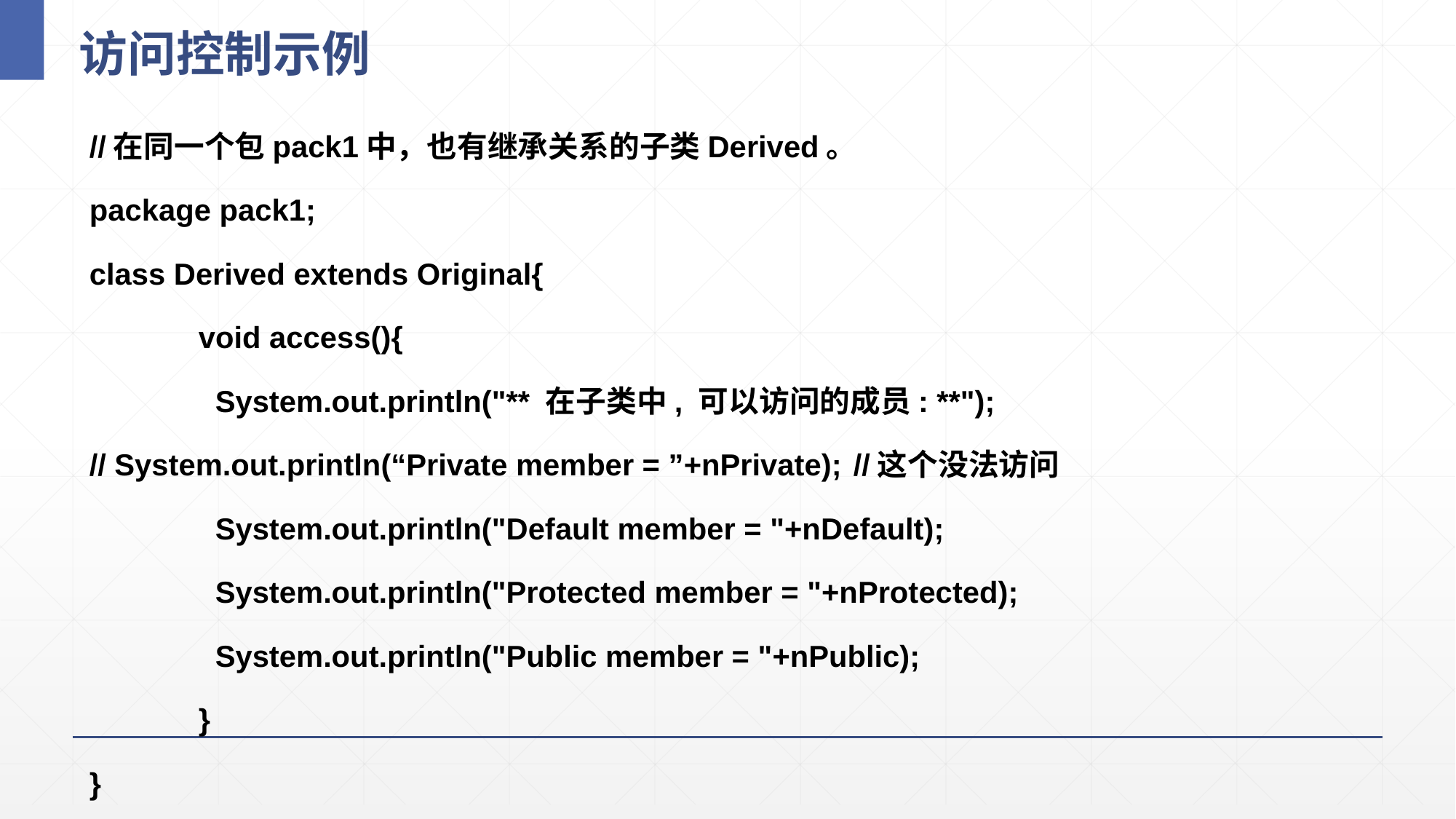

# 访问控制示例
//在同一个包pack1中，也有继承关系的子类Derived。
package pack1;
class Derived extends Original{
	void access(){
	  System.out.println("** 在子类中, 可以访问的成员: **");
// System.out.println(“Private member = ”+nPrivate);	//这个没法访问
	  System.out.println("Default member = "+nDefault);
	  System.out.println("Protected member = "+nProtected);
	  System.out.println("Public member = "+nPublic);
	}
}